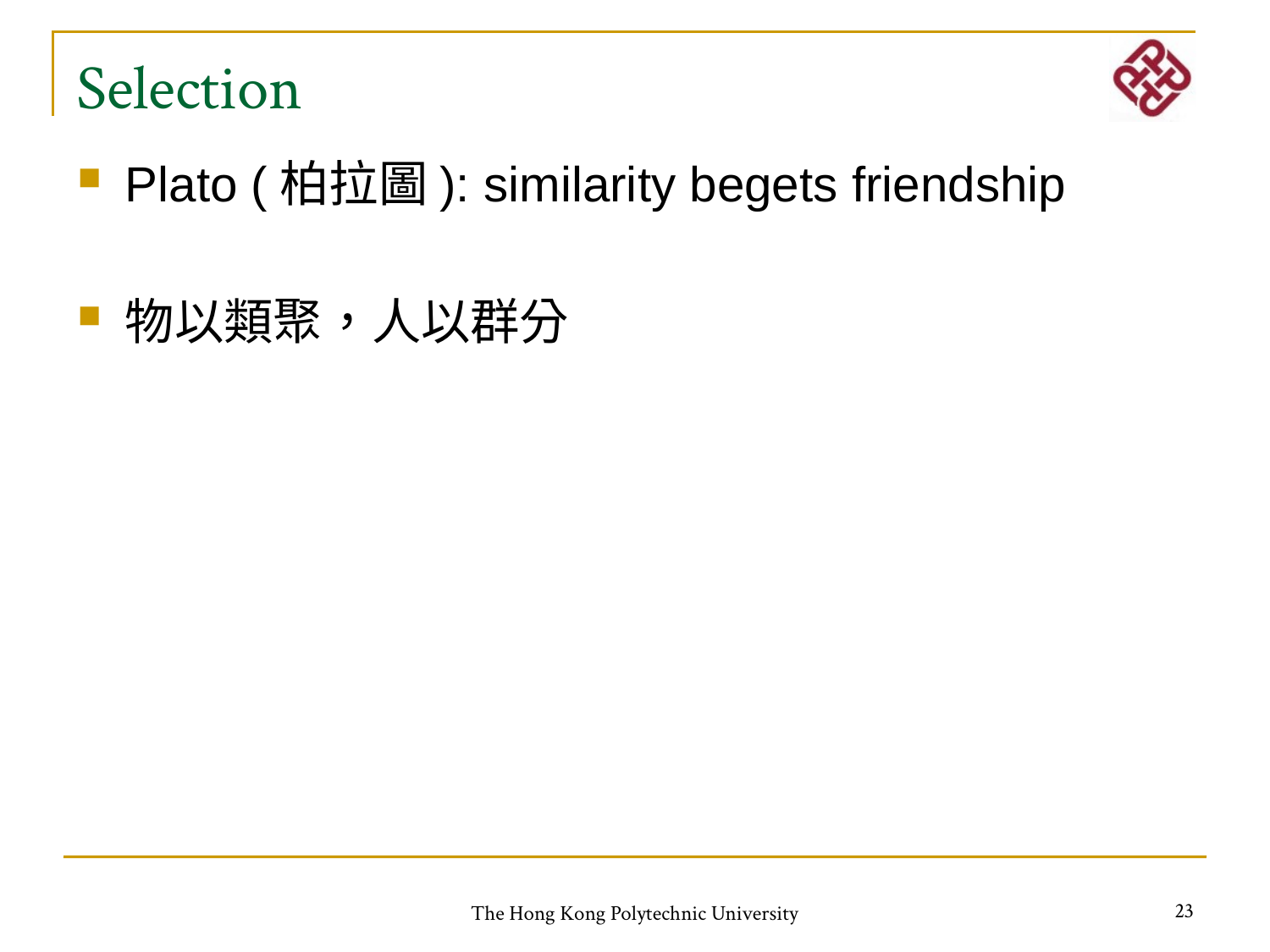

Selection
Plato (柏拉圖): similarity begets friendship

物以類聚，人以群分

23
The Hong Kong Polytechnic University